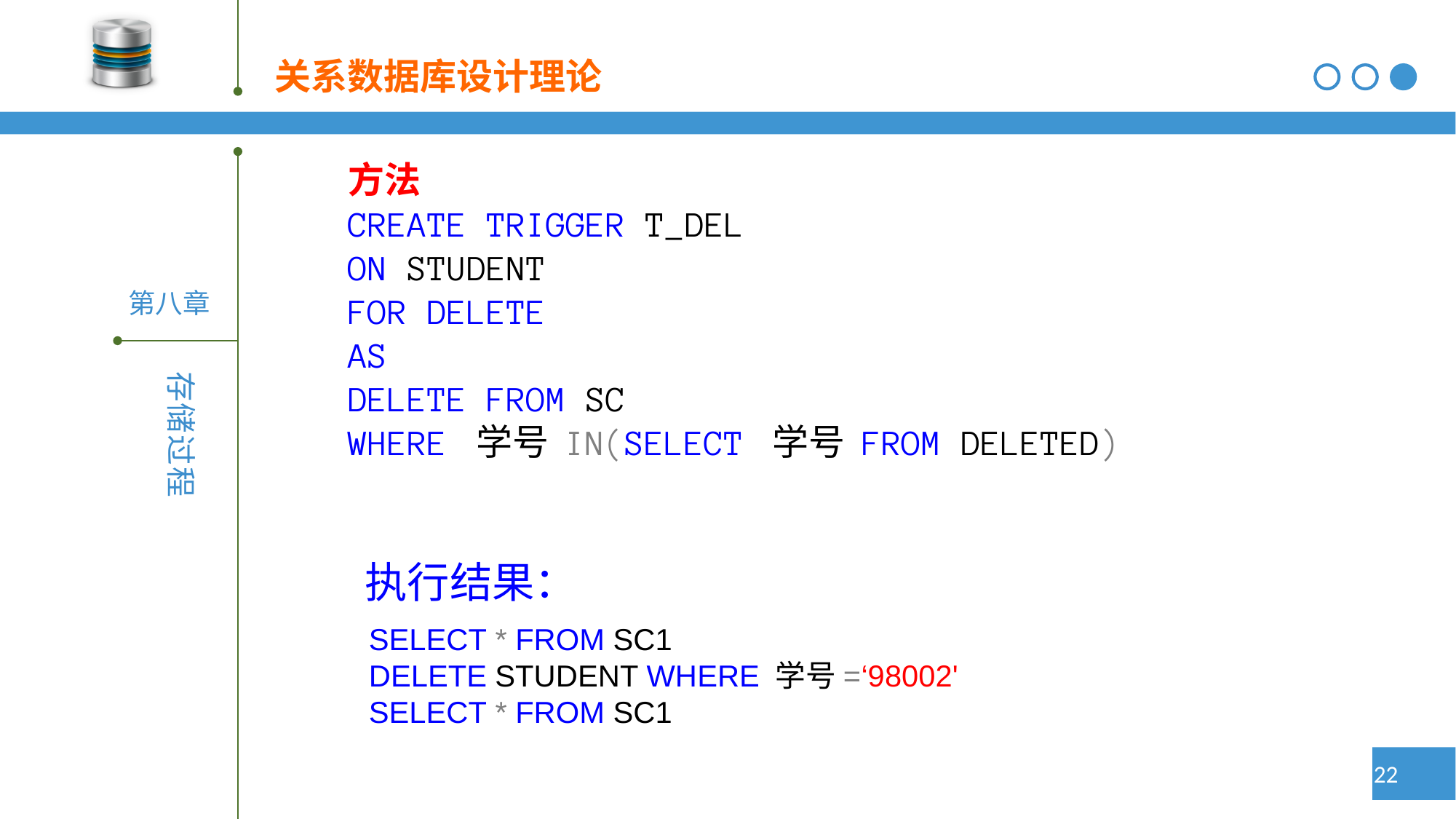

方法
CREATE TRIGGER T_DEL
ON STUDENT
FOR DELETE
AS
DELETE FROM SC
WHERE 学号 IN(SELECT 学号 FROM DELETED)
执行结果：
 SELECT * FROM SC1
 DELETE STUDENT WHERE 学号=‘98002'
 SELECT * FROM SC1